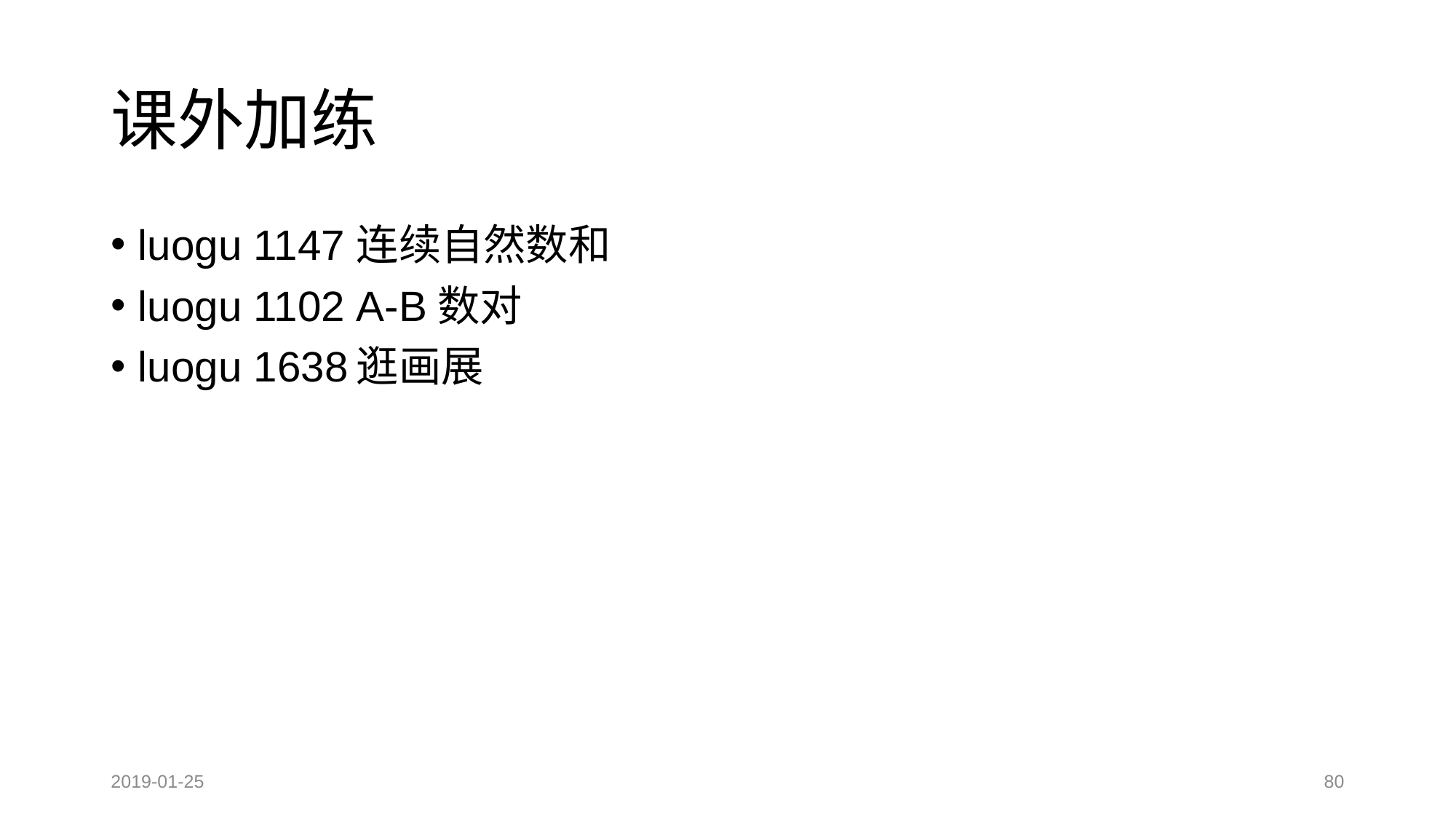

# 课外加练
luogu 1147	连续自然数和
luogu 1102	A-B数对
luogu 1638	逛画展

2019-01-25
80